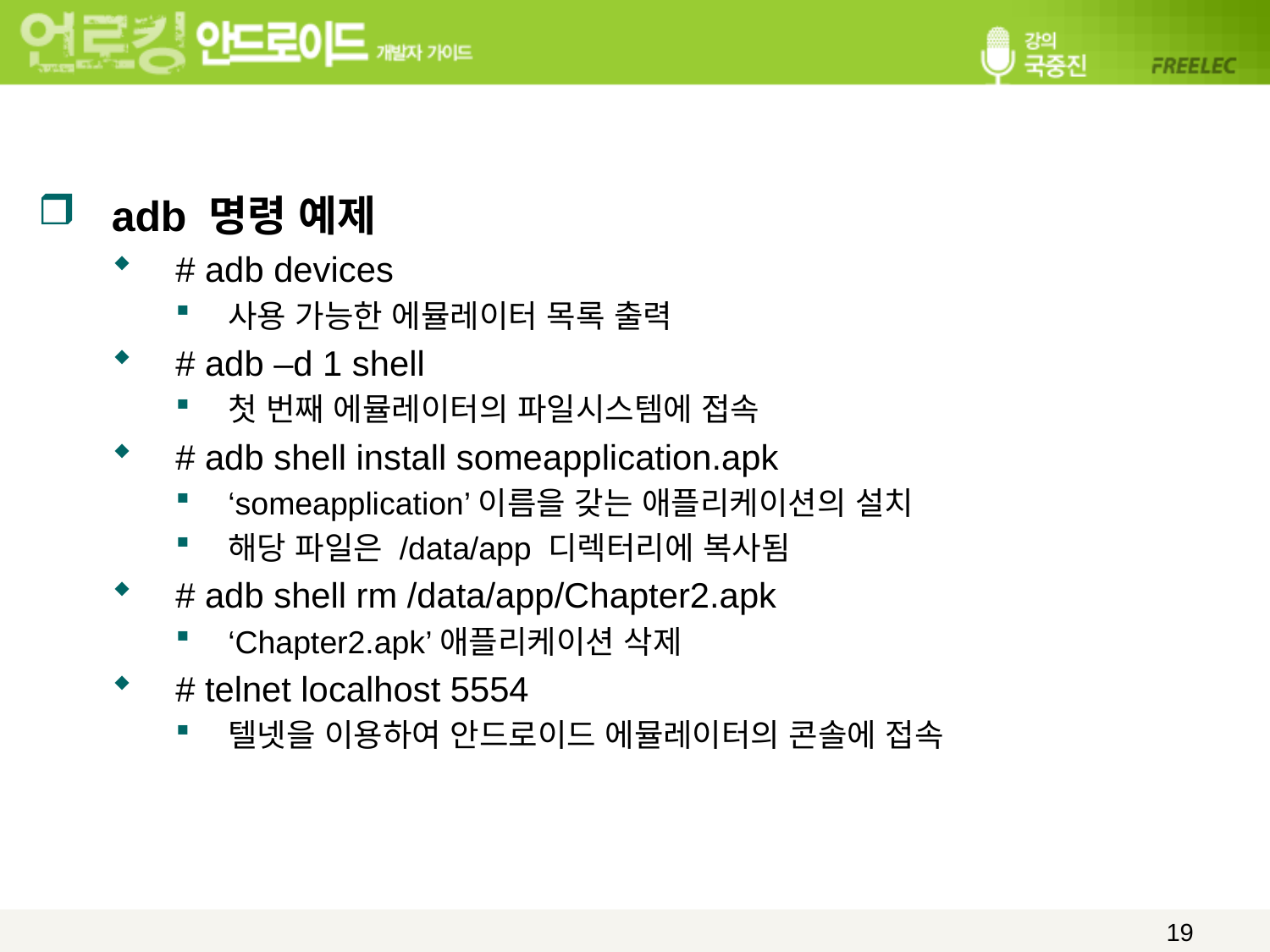

#
adb 명령 예제
# adb devices
사용 가능한 에뮬레이터 목록 출력
# adb –d 1 shell
첫 번째 에뮬레이터의 파일시스템에 접속
# adb shell install someapplication.apk
‘someapplication’이름을 갖는 애플리케이션의 설치
해당 파일은 /data/app 디렉터리에 복사됨
# adb shell rm /data/app/Chapter2.apk
‘Chapter2.apk’애플리케이션 삭제
# telnet localhost 5554
텔넷을 이용하여 안드로이드 에뮬레이터의 콘솔에 접속
19